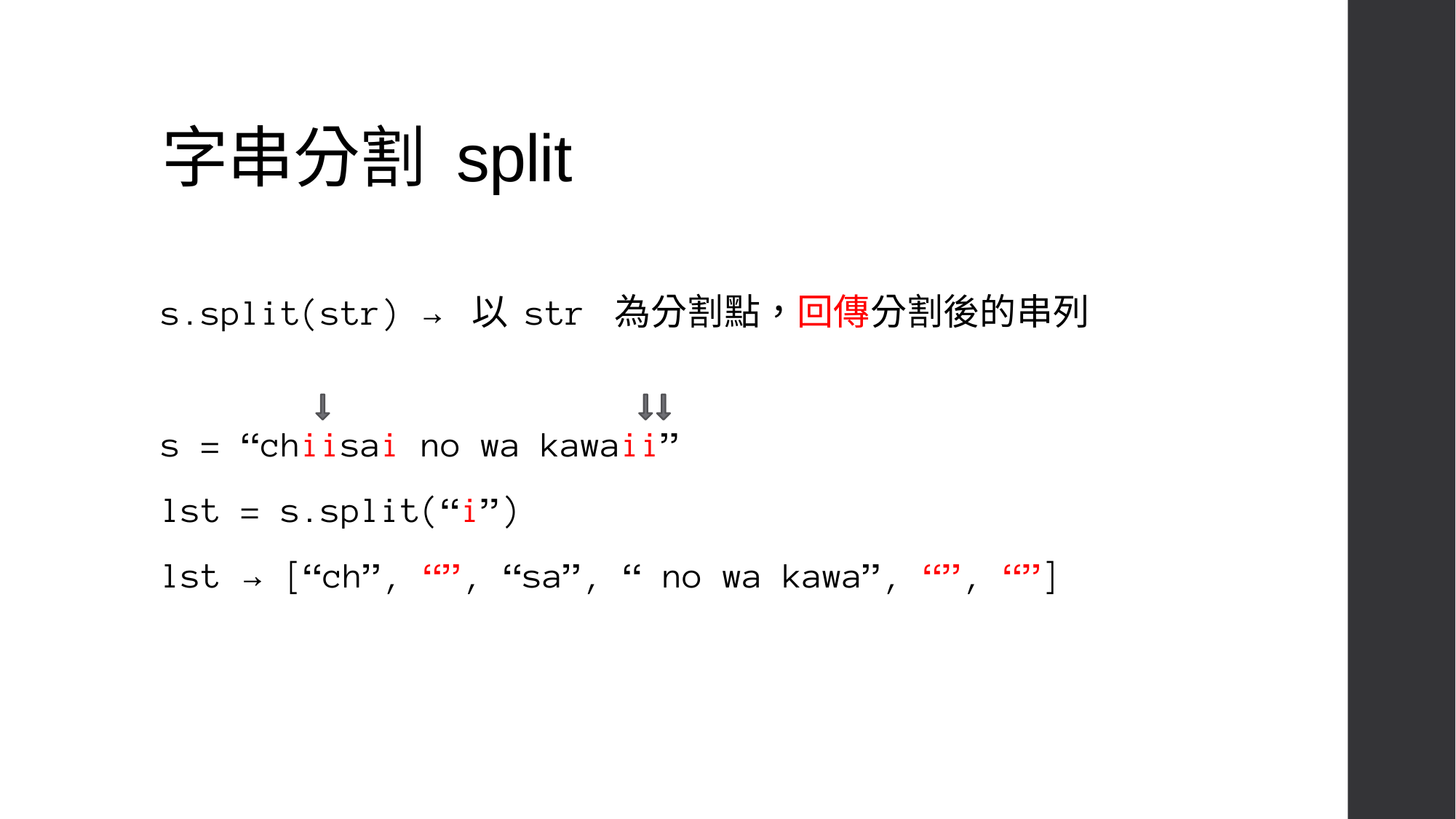

# 字串分割 split

s.split(str) → 以 str 為分割點，回傳分割後的串列

s = “chiisai no wa kawaii”
lst = s.split(“i”)
lst → [“ch”, “”, “sa”, “ no wa kawa”, “”, “”]